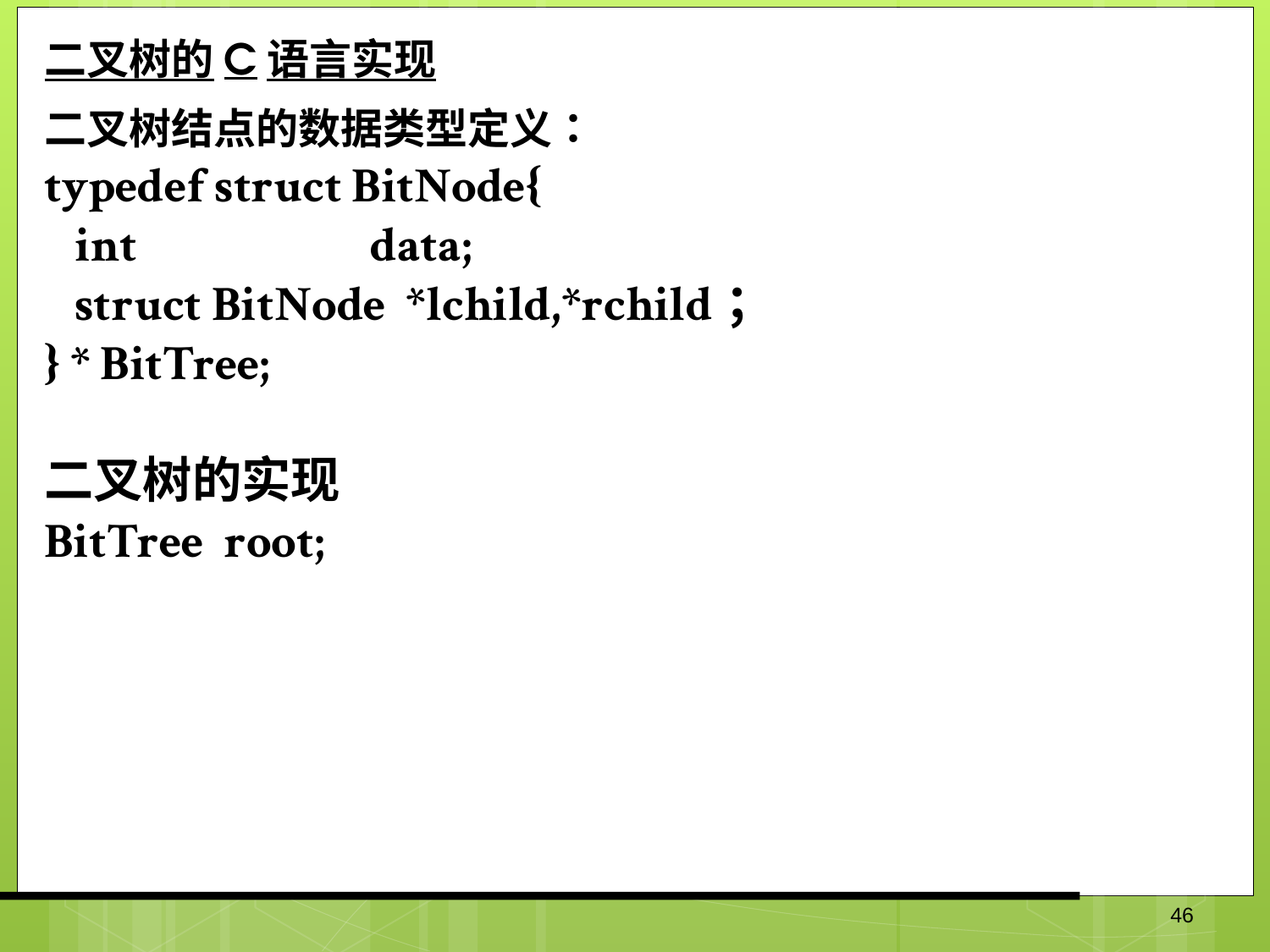

二叉树的C语言实现
二叉树结点的数据类型定义：
typedef struct BitNode{
   int                       data;
   struct BitNode  *lchild,*rchild；
} * BitTree;

二叉树的实现
BitTree  root;
46